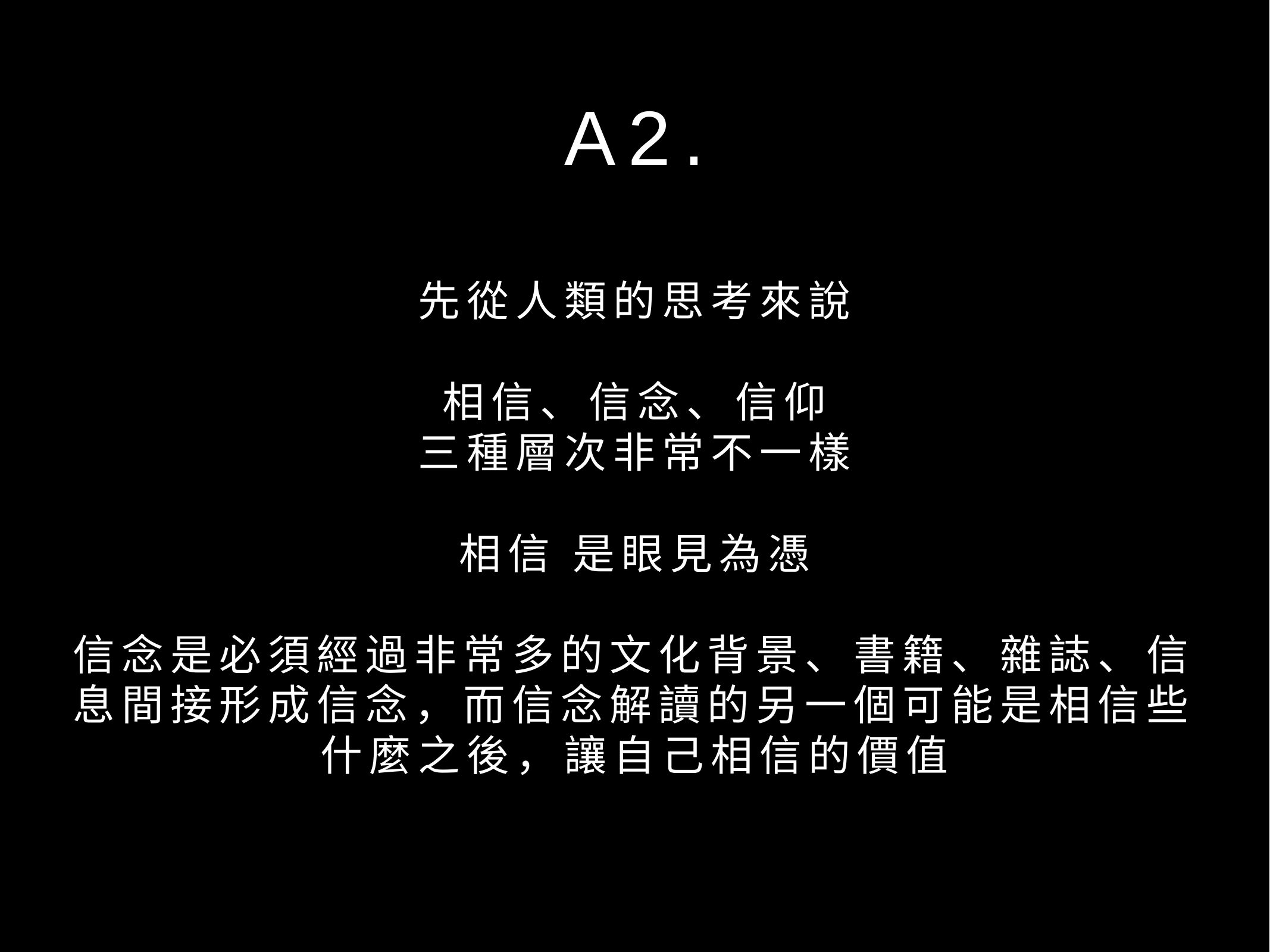

# A2.
先從人類的思考來說

相信、信念、信仰
三種層次非常不一樣

相信 是眼見為憑

信念是必須經過非常多的文化背景、書籍、雜誌、信息間接形成信念，而信念解讀的另一個可能是相信些什麼之後，讓自己相信的價值